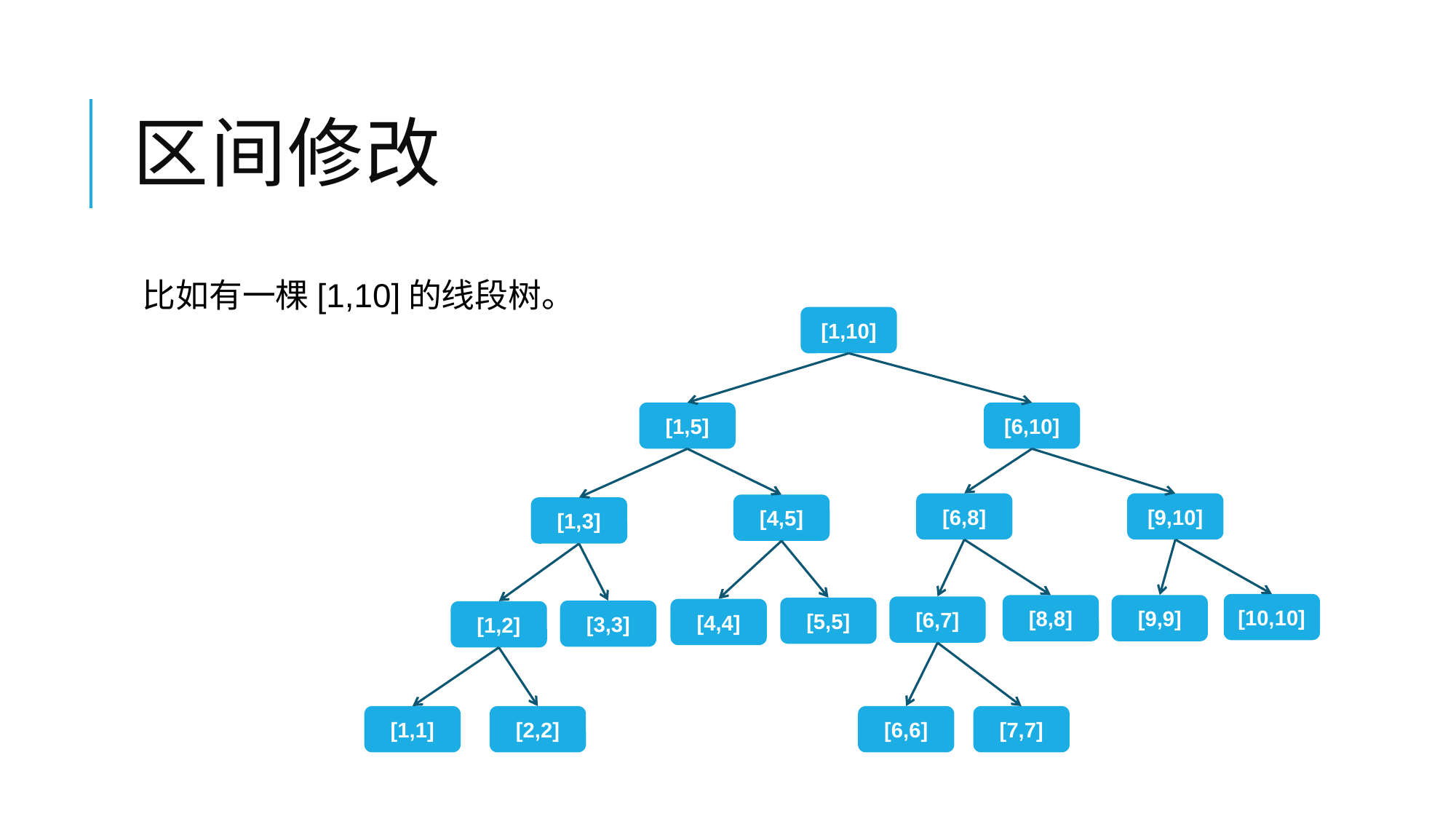

# 区间修改
比如有一棵[1,10]的线段树。
[1,10]
[1,5]
[6,10]
[9,10]
[6,8]
[4,5]
[1,3]
[10,10]
[9,9]
[8,8]
[6,7]
[5,5]
[4,4]
[3,3]
[1,2]
[6,6]
[1,1]
[2,2]
[7,7]